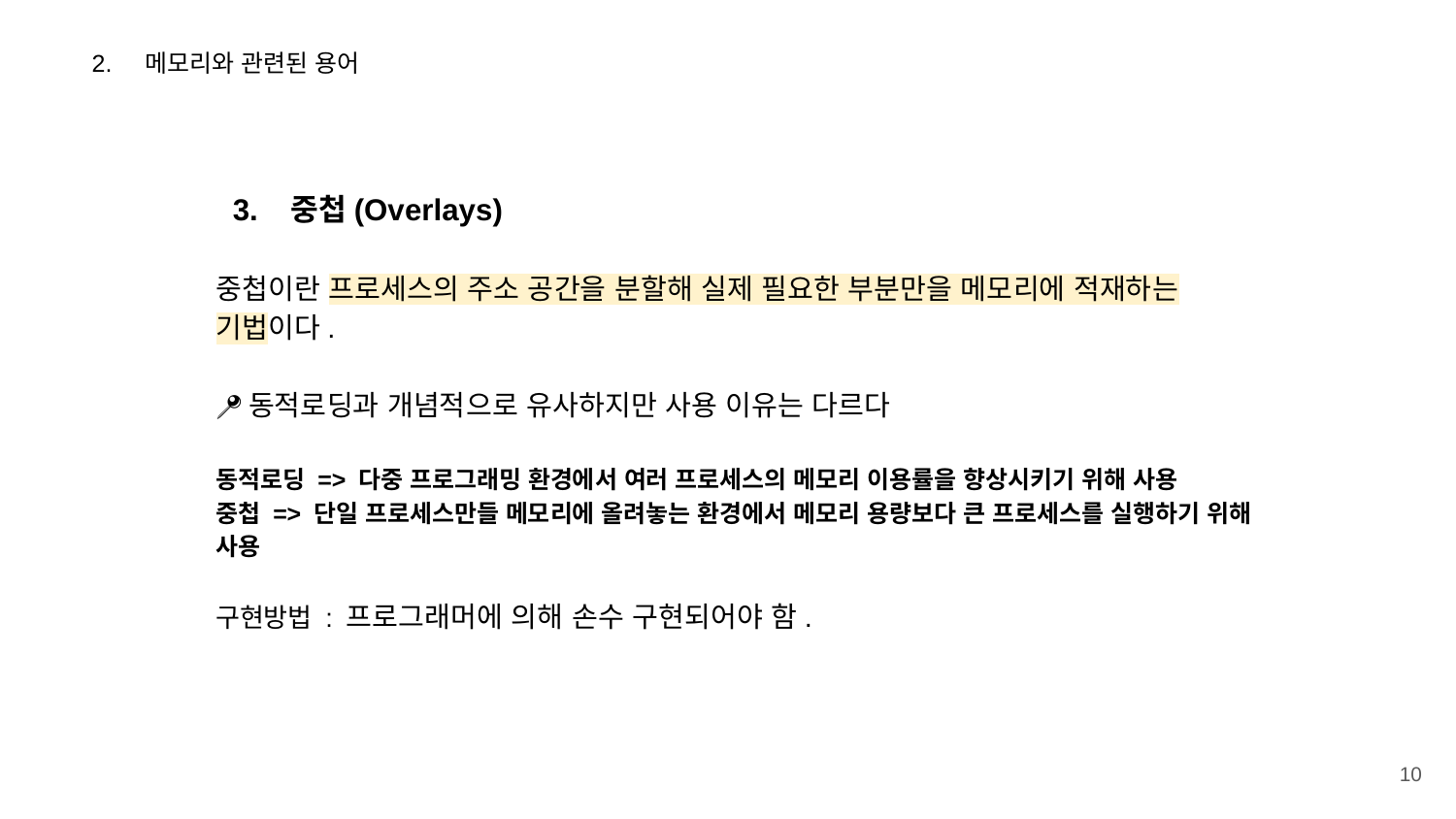

2.    메모리와 관련된 용어
  3.   중첩(Overlays)

중첩이란 프로세스의 주소 공간을 분할해 실제 필요한 부분만을 메모리에 적재하는 기법이다.

📍동적로딩과 개념적으로 유사하지만 사용 이유는 다르다

동적로딩 => 다중 프로그래밍 환경에서 여러 프로세스의 메모리 이용률을 향상시키기 위해 사용
중첩 => 단일 프로세스만들 메모리에 올려놓는 환경에서 메모리 용량보다 큰 프로세스를 실행하기 위해 사용

구현방법 : 프로그래머에 의해 손수 구현되어야 함.
10